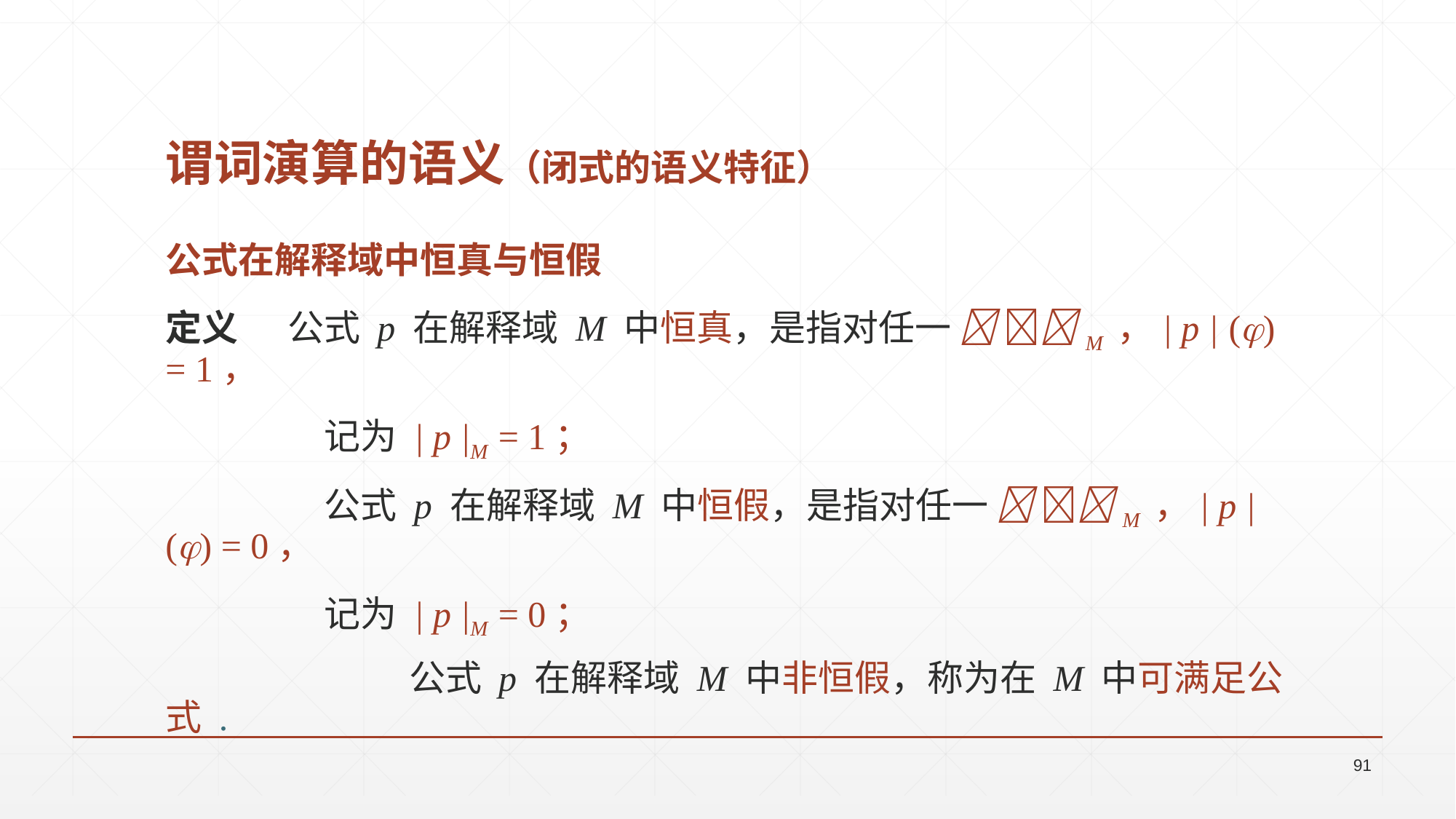

# 谓词演算的语义（闭式的语义特征）
公式在解释域中恒真与恒假
定义      公式 p 在解释域 M 中恒真，是指对任一 ϕ ∈ΦM ，| p | (ϕ) = 1，
	     记为 | p |M = 1；
	     公式 p 在解释域 M 中恒假，是指对任一 ϕ ∈ΦM ，| p | (ϕ) = 0，
	     记为 | p |M = 0；
		  公式 p 在解释域 M 中非恒假，称为在 M 中可满足公式 .
91